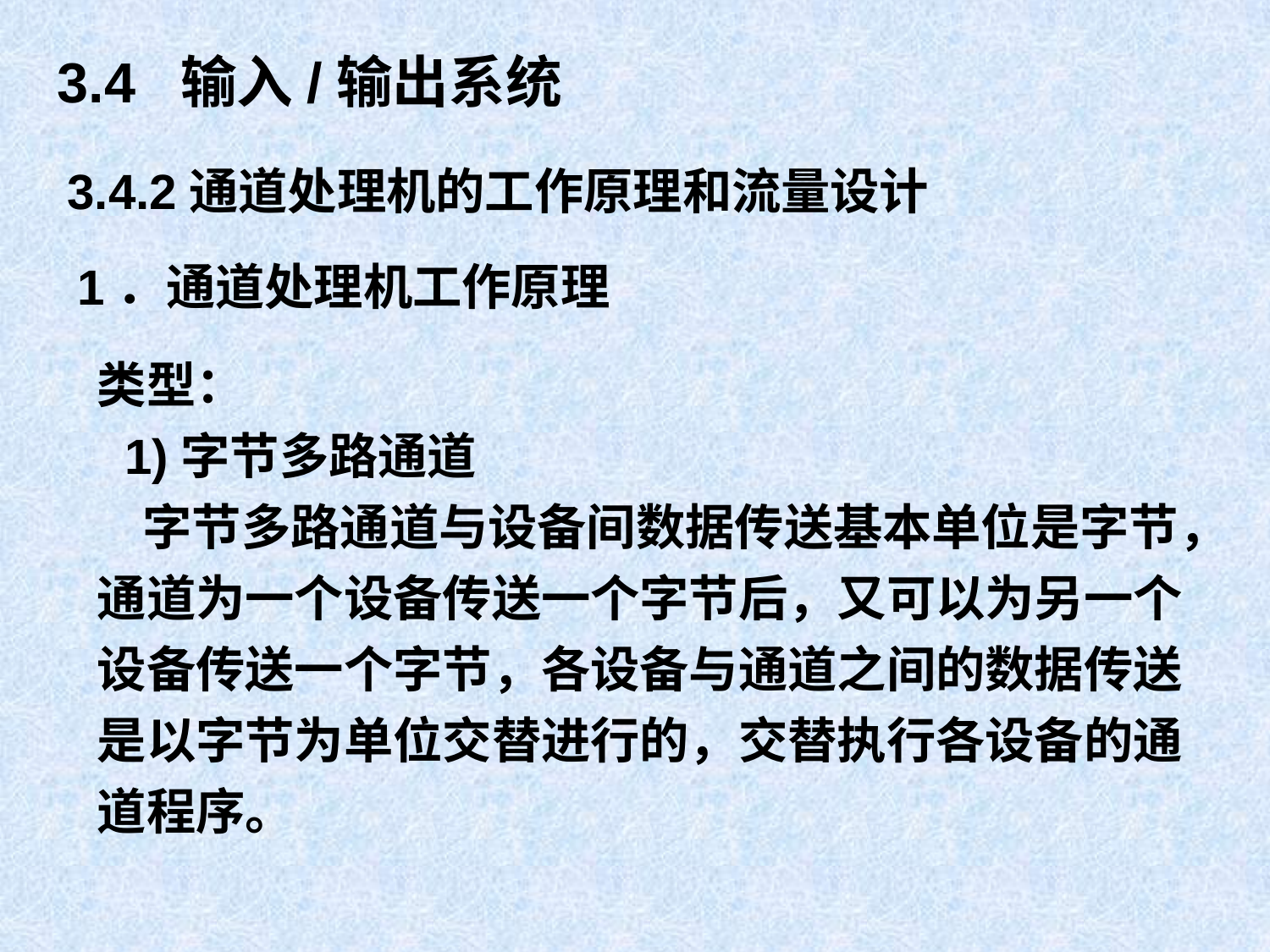

3.4  输入/输出系统
3.4.2通道处理机的工作原理和流量设计
1．通道处理机工作原理
类型：
  1)字节多路通道
   字节多路通道与设备间数据传送基本单位是字节，通道为一个设备传送一个字节后，又可以为另一个设备传送一个字节，各设备与通道之间的数据传送是以字节为单位交替进行的，交替执行各设备的通道程序。